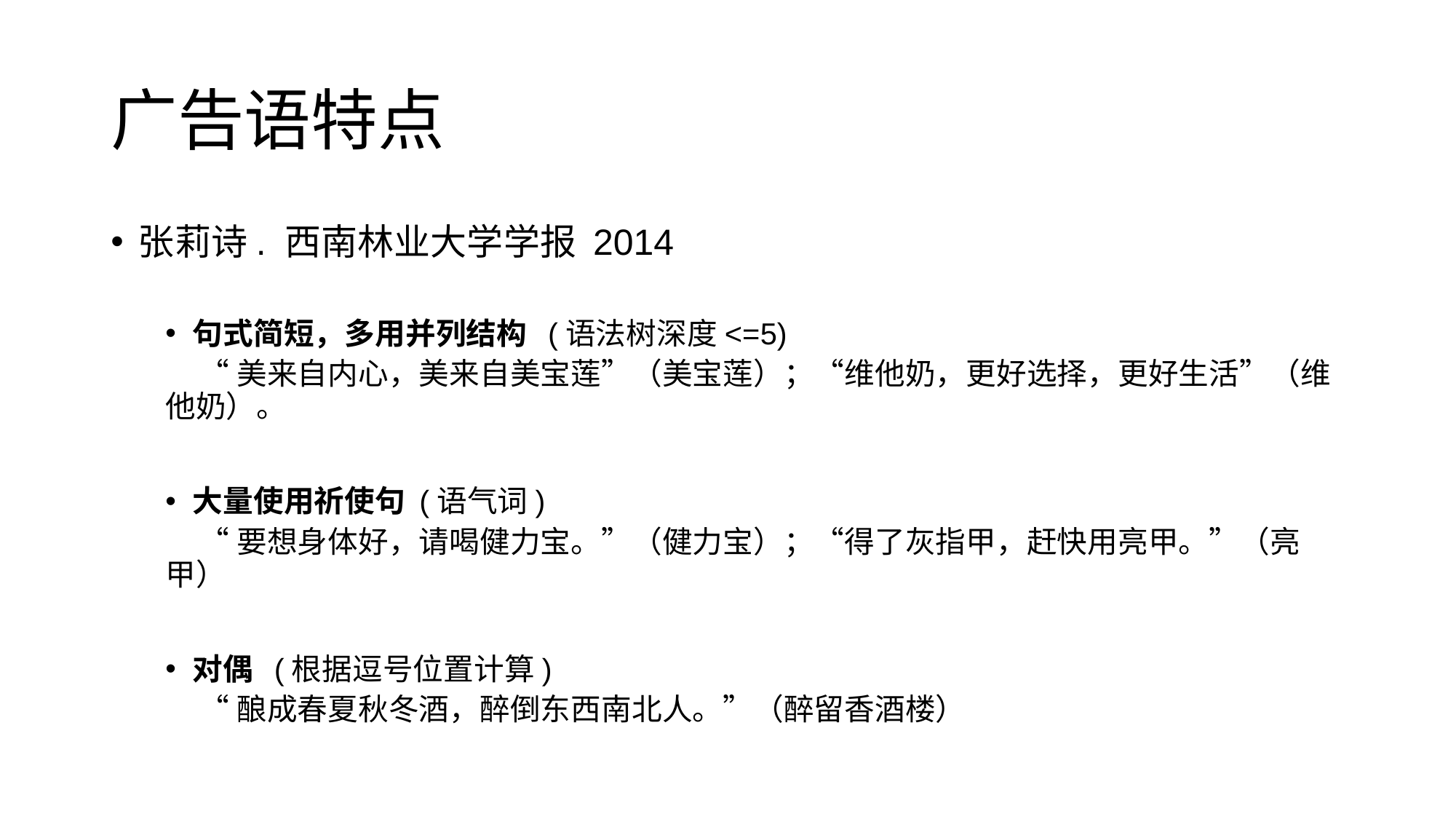

# 广告语特点
张莉诗. 西南林业大学学报 2014

句式简短，多用并列结构  (语法树深度<=5)
     “美来自内心，美来自美宝莲”（美宝莲）；“维他奶，更好选择，更好生活”（维他奶）。

大量使用祈使句 (语气词)
     “要想身体好，请喝健力宝。”（健力宝）；“得了灰指甲，赶快用亮甲。”（亮甲）

对偶  (根据逗号位置计算)
     “酿成春夏秋冬酒，醉倒东西南北人。”（醉留香酒楼）